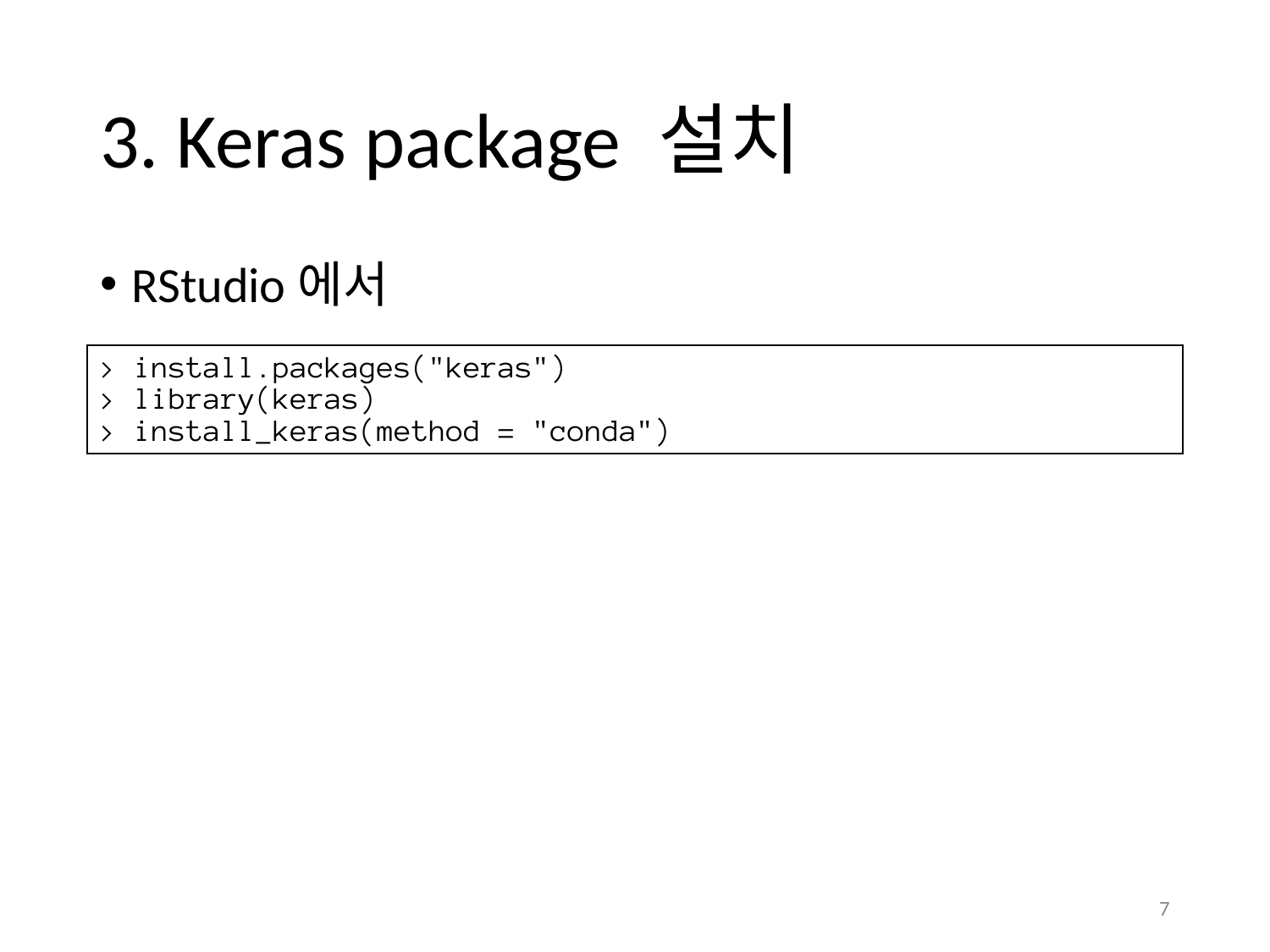

# 3. Keras package 설치
RStudio에서

| > install.packages("keras") > library(keras) > install\_keras(method = "conda") |
| --- |
7